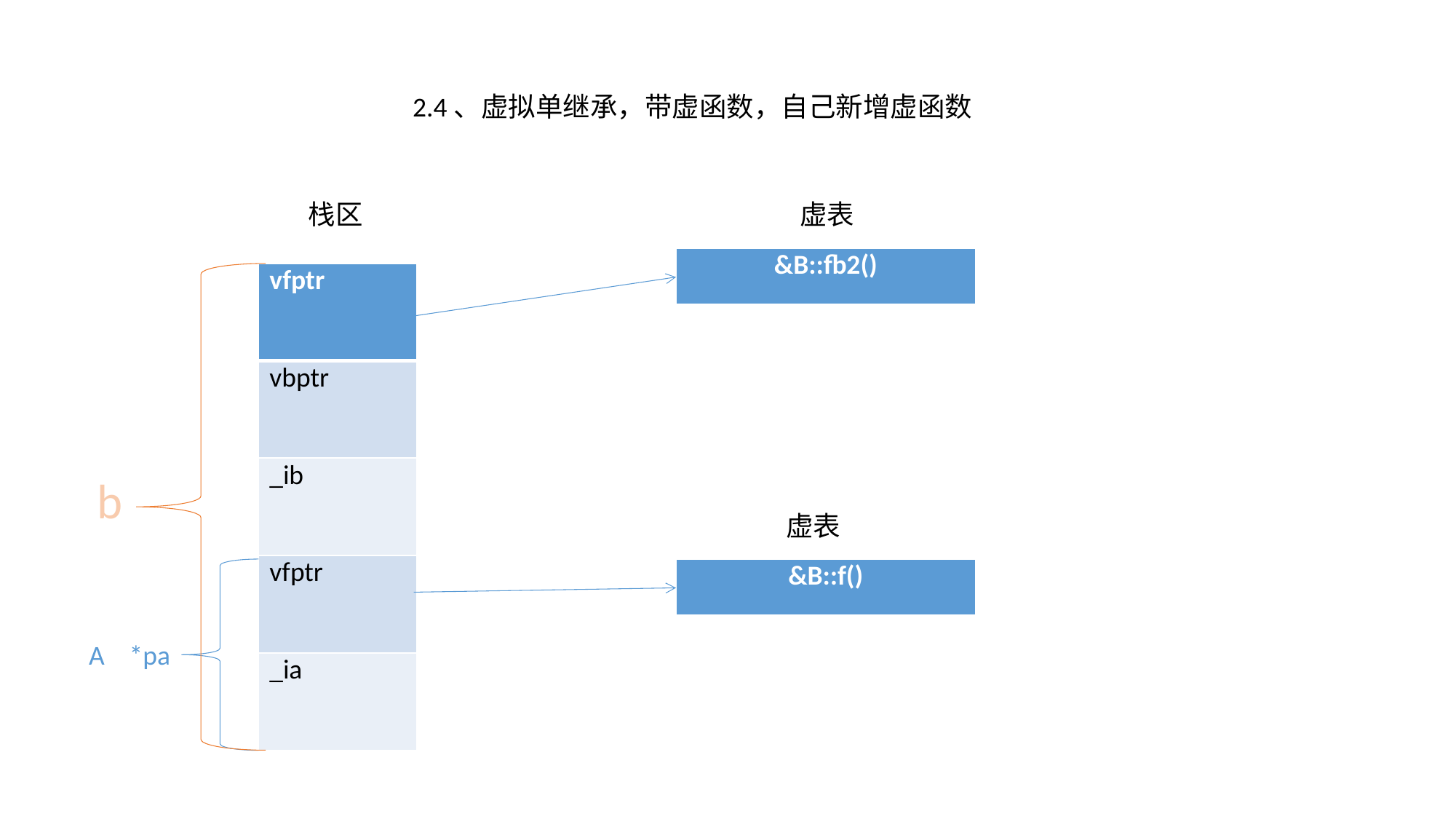

2.4、虚拟单继承，带虚函数，自己新增虚函数

       栈区
               虚表
| &B::fb2() |
| --- |

| vfptr |
| --- |
| vbptr |
| \_ib |
| vfptr |
| \_ia |
    b
               虚表

| &B::f() |
| --- |
A    *pa